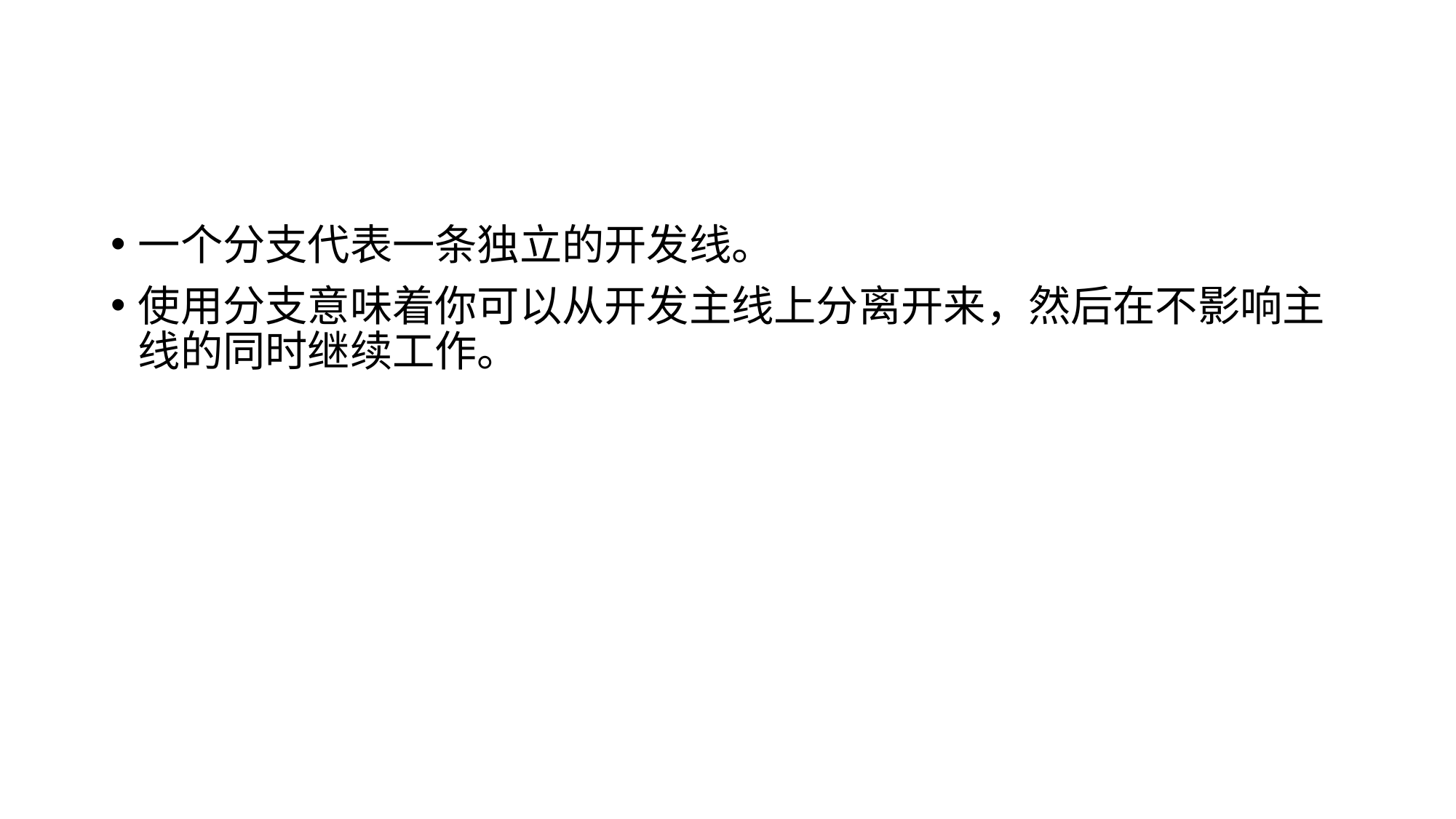

#
一个分支代表一条独立的开发线。
使用分支意味着你可以从开发主线上分离开来，然后在不影响主线的同时继续工作。